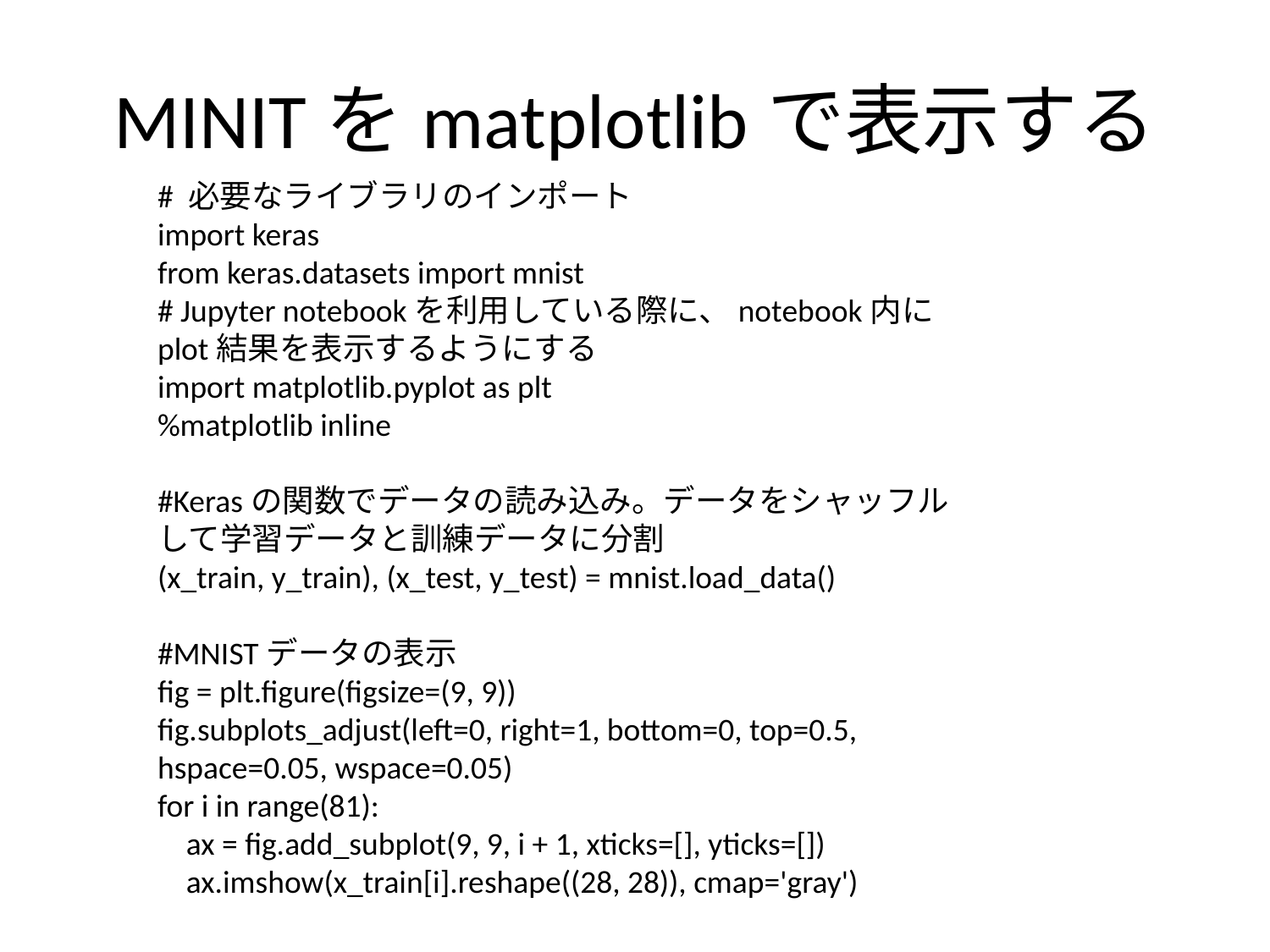

# MINITをmatplotlibで表示する
# 必要なライブラリのインポート
import keras
from keras.datasets import mnist
# Jupyter notebookを利用している際に、notebook内にplot結果を表示するようにする
import matplotlib.pyplot as plt
%matplotlib inline

#Kerasの関数でデータの読み込み。データをシャッフルして学習データと訓練データに分割
(x_train, y_train), (x_test, y_test) = mnist.load_data()

#MNISTデータの表示
fig = plt.figure(figsize=(9, 9))
fig.subplots_adjust(left=0, right=1, bottom=0, top=0.5, hspace=0.05, wspace=0.05)
for i in range(81):
    ax = fig.add_subplot(9, 9, i + 1, xticks=[], yticks=[])
    ax.imshow(x_train[i].reshape((28, 28)), cmap='gray')